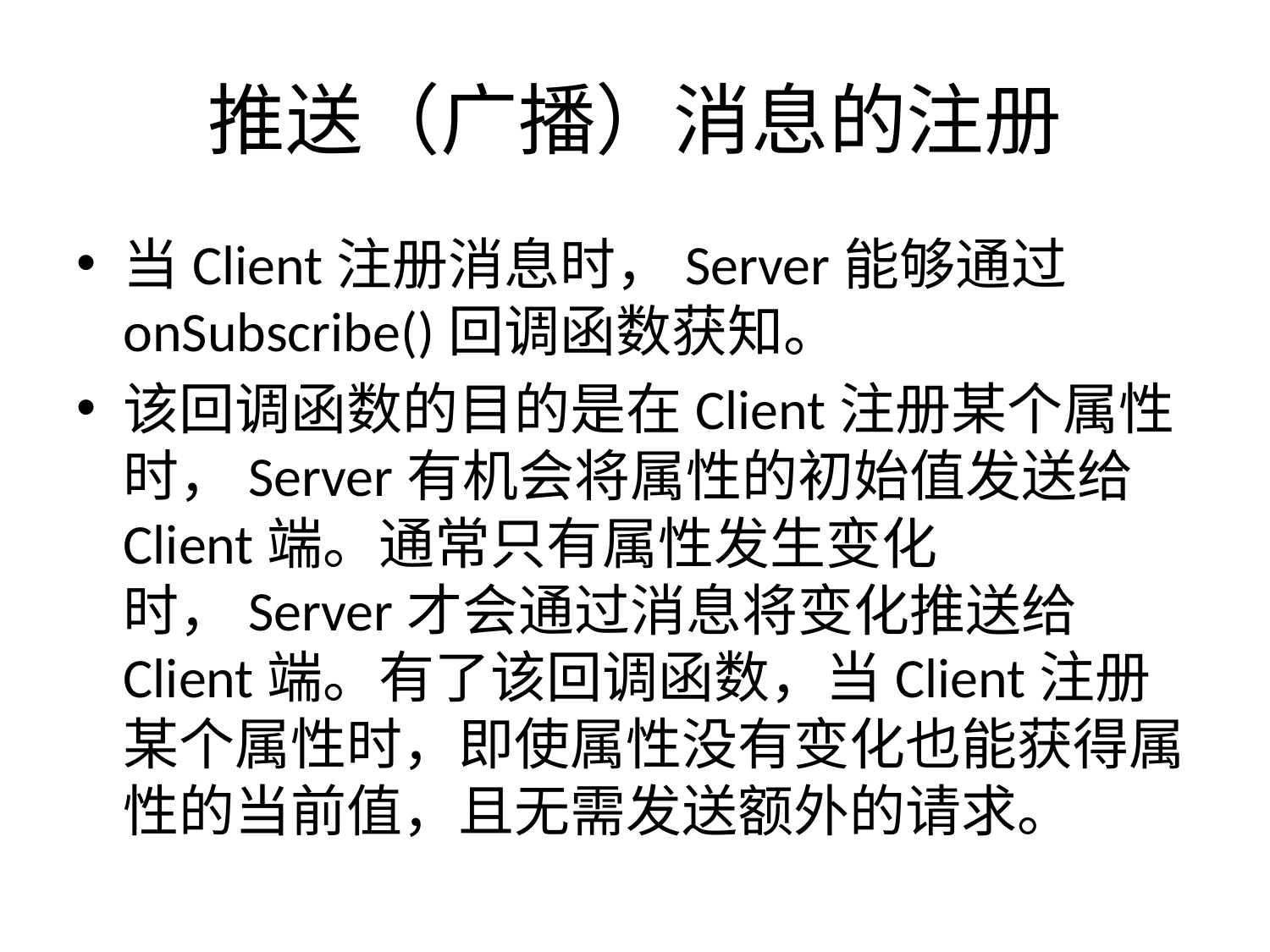

# 推送（广播）消息的注册
当Client注册消息时，Server能够通过onSubscribe()回调函数获知。
该回调函数的目的是在Client注册某个属性时，Server有机会将属性的初始值发送给Client端。通常只有属性发生变化时，Server才会通过消息将变化推送给Client端。有了该回调函数，当Client注册某个属性时，即使属性没有变化也能获得属性的当前值，且无需发送额外的请求。